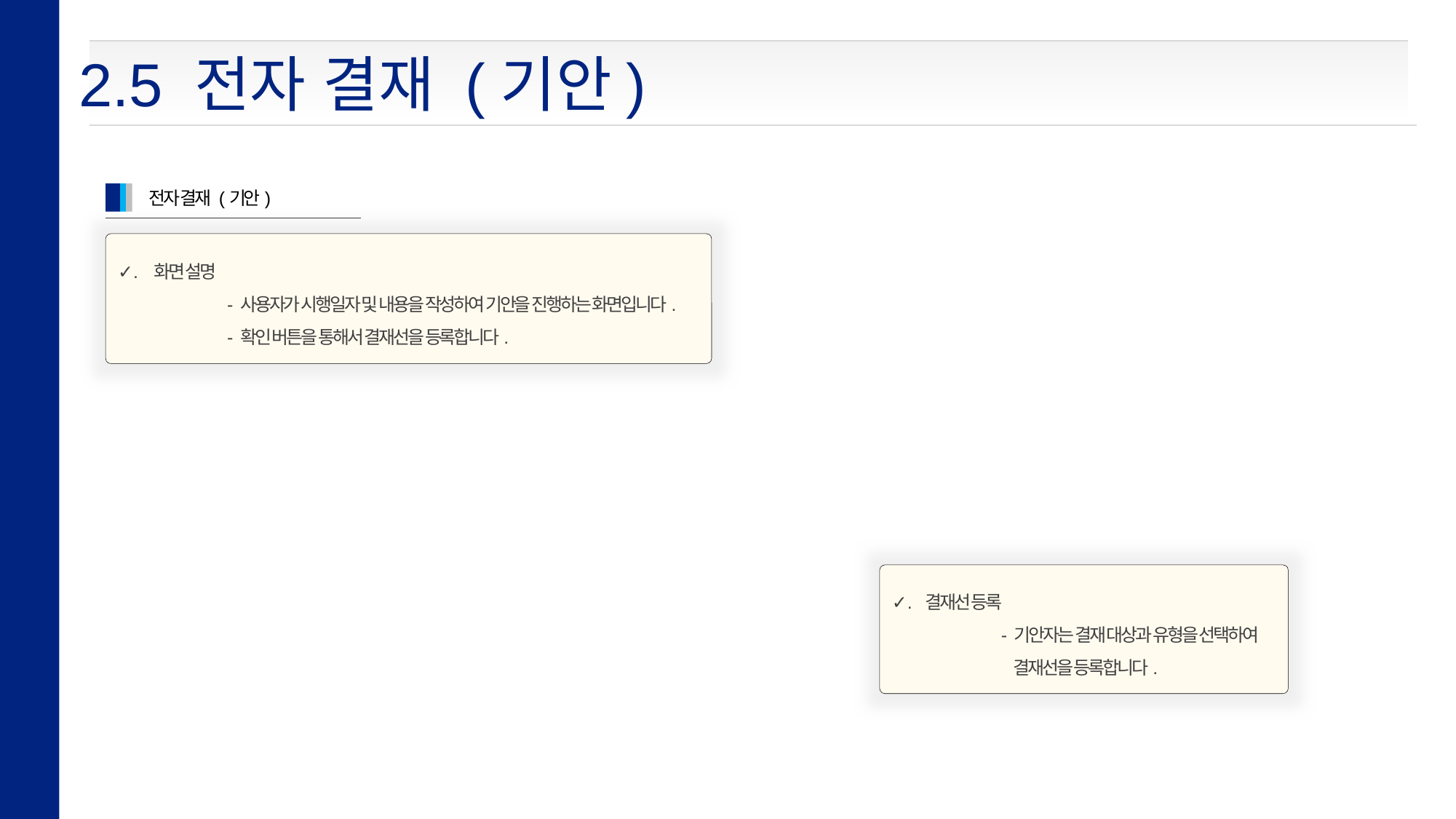

2.5 전자 결재 (기안)
전자 결재 (기안)

✓.    화면 설명
	- 사용자가 시행일자 및 내용을 작성하여 기안을 진행하는 화면입니다.
	- 확인 버튼을 통해서 결재선을 등록합니다.
✓.   결재선 등록
	- 기안자는 결재 대상과 유형을 선택하여
	  결재선을 등록합니다.